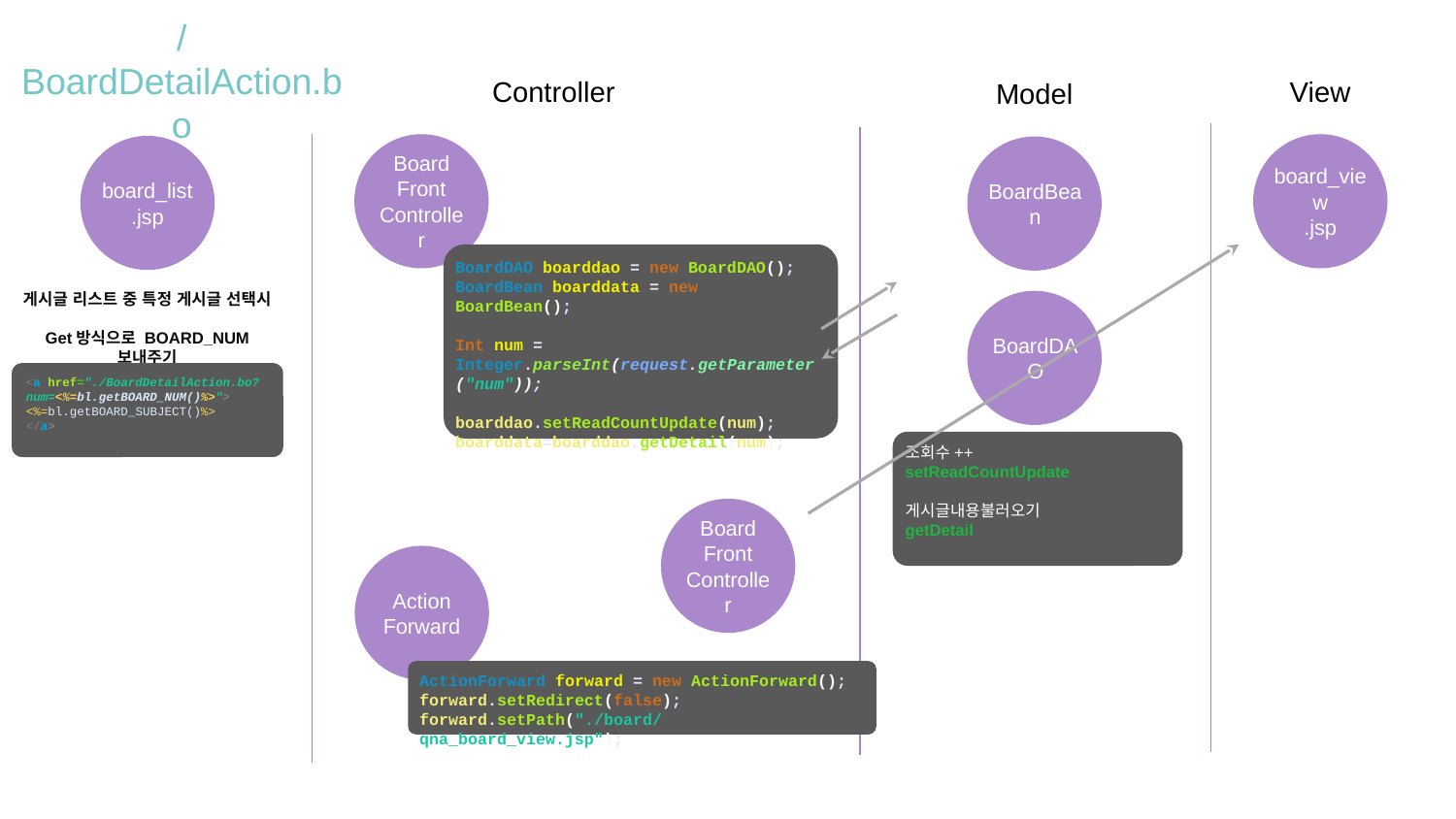

/BoardDetailAction.bo
View
Controller
Model

Board
Front
Controller

board_view
.jsp

board_list
.jsp

BoardBean

BoardDAO boarddao = new BoardDAO();
BoardBean boarddata = new BoardBean();

Int num = Integer.parseInt(request.getParameter("num"));

boarddao.setReadCountUpdate(num);
boarddata=boarddao.getDetail(num);
게시글 리스트 중 특정 게시글 선택시

Get방식으로 BOARD_NUM 보내주기

BoardDAO
Board
AddAction

<a href="./BoardDetailAction.bo?num=<%=bl.getBOARD_NUM()%>">
<%=bl.getBOARD_SUBJECT()%>
</a>

조회수++
setReadCountUpdate

게시글내용불러오기
getDetail

Board
Front
Controller

Action
Forward

ActionForward forward = new ActionForward();
forward.setRedirect(false);
forward.setPath("./board/qna_board_view.jsp");